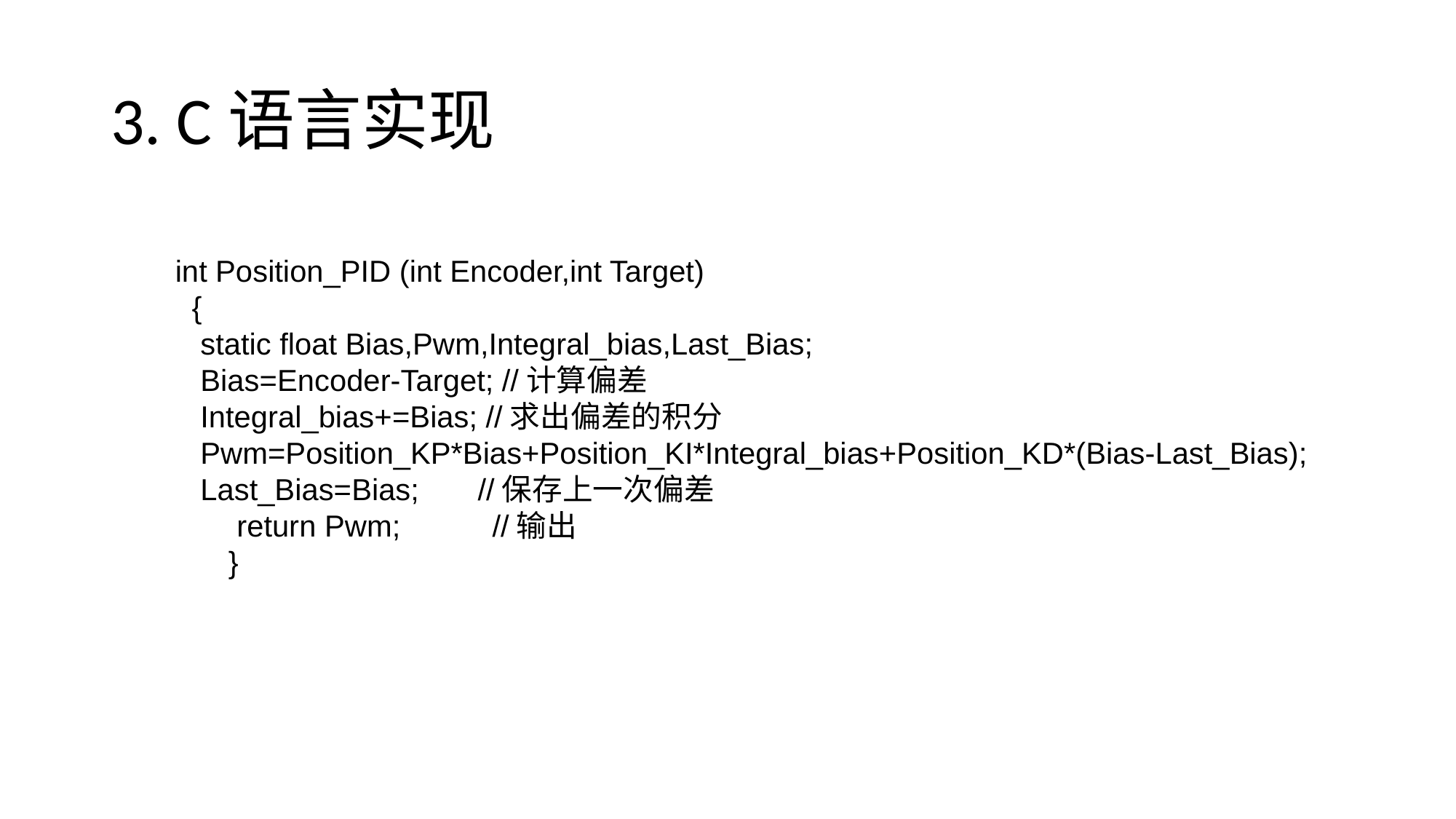

# 3. C语言实现
int Position_PID (int Encoder,int Target)  { 	   static float Bias,Pwm,Integral_bias,Last_Bias;   Bias=Encoder-Target; //计算偏差   Integral_bias+=Bias; //求出偏差的积分	        Pwm=Position_KP*Bias+Position_KI*Integral_bias+Position_KD*(Bias-Last_Bias);          Last_Bias=Bias;       //保存上一次偏差    return Pwm;           //输出
  }